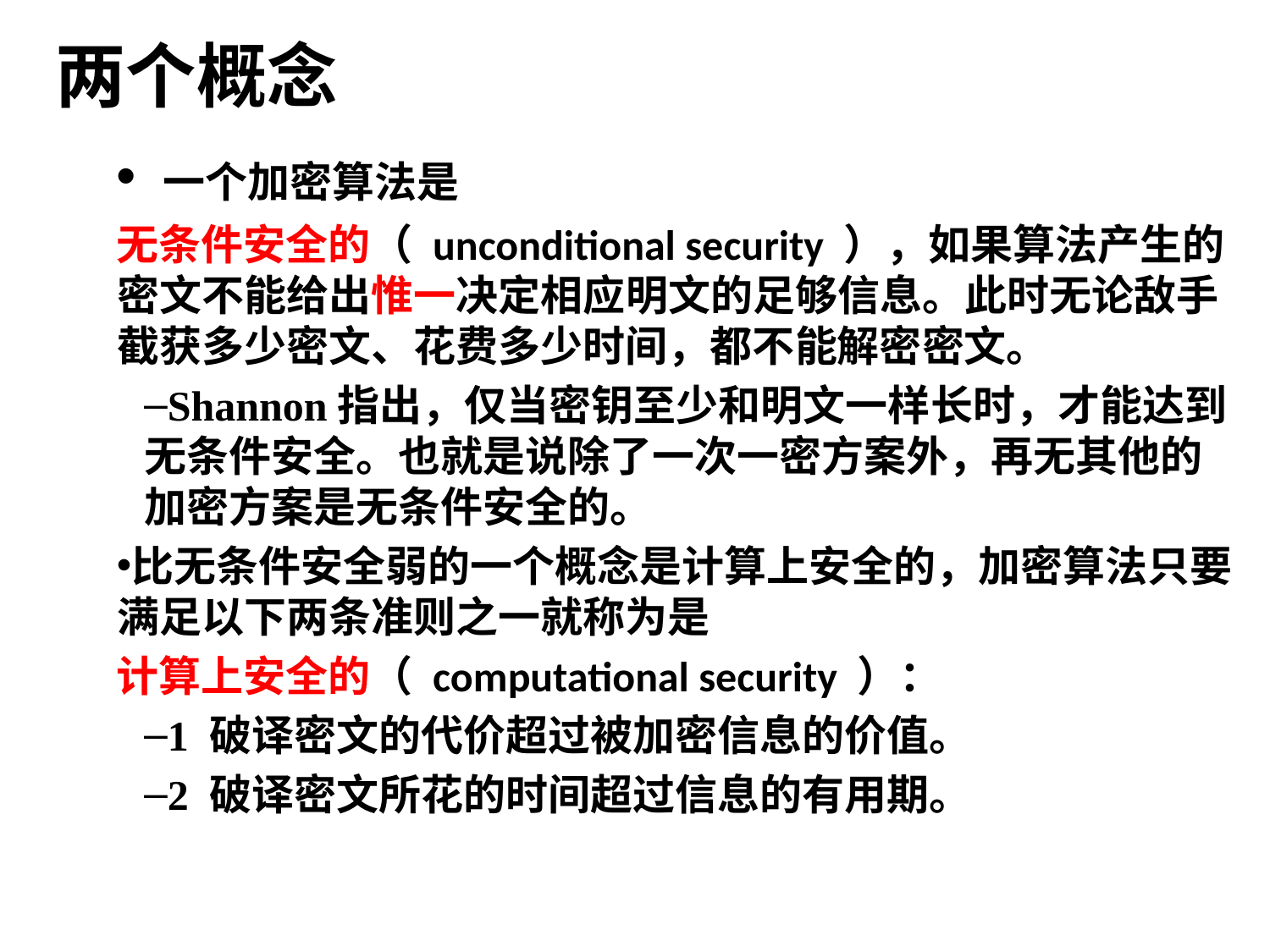

两个概念

 一个加密算法是
无条件安全的（ unconditional security ），如果算法产生的密文不能给出惟一决定相应明文的足够信息。此时无论敌手截获多少密文、花费多少时间，都不能解密密文。
Shannon指出，仅当密钥至少和明文一样长时，才能达到无条件安全。也就是说除了一次一密方案外，再无其他的加密方案是无条件安全的。
比无条件安全弱的一个概念是计算上安全的，加密算法只要满足以下两条准则之一就称为是
计算上安全的（ computational security ）：
1 破译密文的代价超过被加密信息的价值。
2 破译密文所花的时间超过信息的有用期。